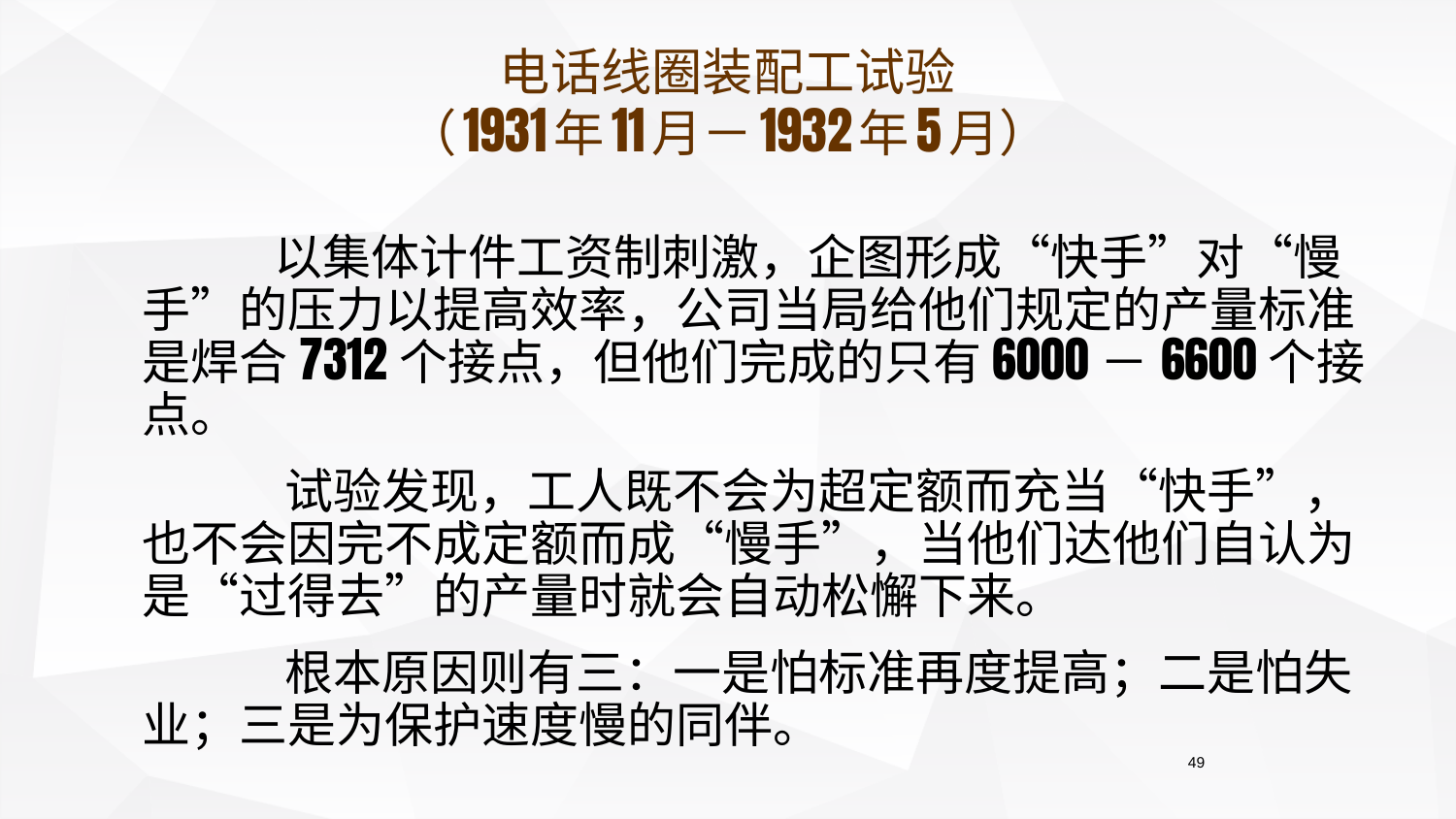

# 电话线圈装配工试验 （1931年11月－1932年5月）
                以集体计件工资制刺激，企图形成“快手”对“慢手”的压力以提高效率，公司当局给他们规定的产量标准是焊合7312个接点，但他们完成的只有6000－6600个接点。
                 试验发现，工人既不会为超定额而充当“快手”，也不会因完不成定额而成“慢手”，当他们达他们自认为是“过得去”的产量时就会自动松懈下来。
                 根本原因则有三：一是怕标准再度提高；二是怕失业；三是为保护速度慢的同伴。
49